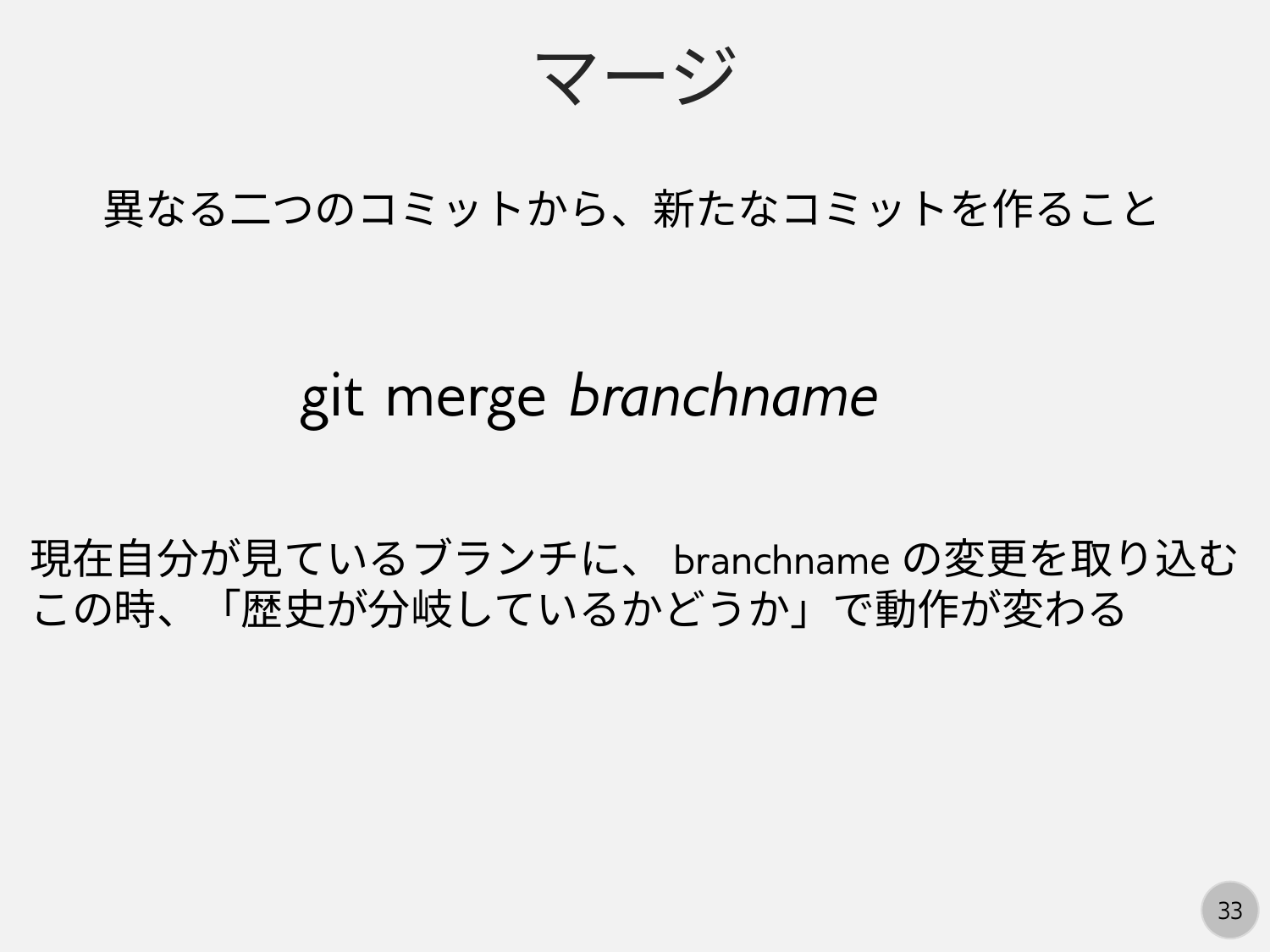

マージ
異なる二つのコミットから、新たなコミットを作ること
git merge branchname
現在自分が見ているブランチに、branchnameの変更を取り込む
この時、「歴史が分岐しているかどうか」で動作が変わる